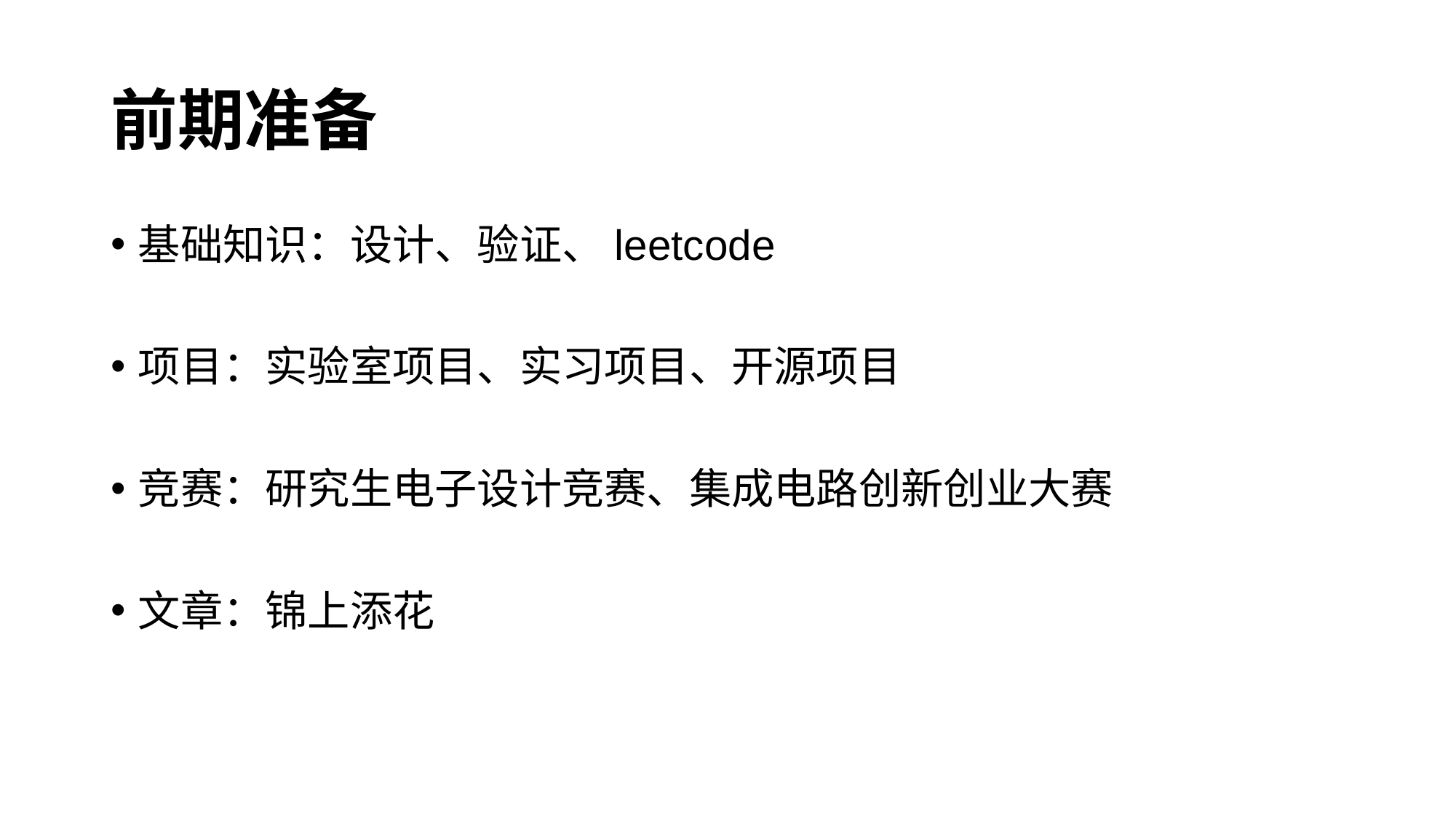

# 前期准备
基础知识：设计、验证、leetcode

项目：实验室项目、实习项目、开源项目

竞赛：研究生电子设计竞赛、集成电路创新创业大赛

文章：锦上添花